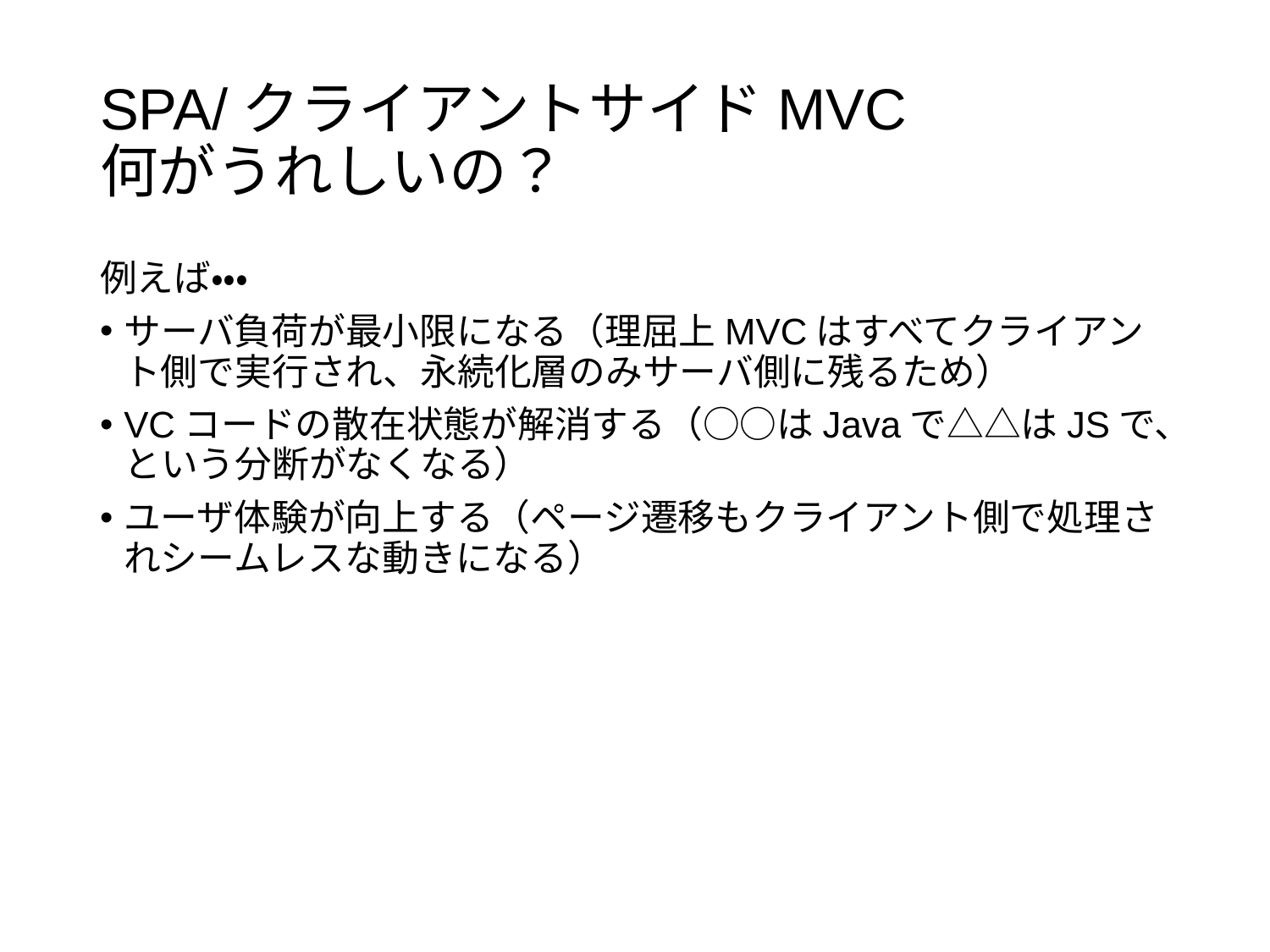

# SPA/クライアントサイドMVC 何がうれしいの？
例えば・・・
サーバ負荷が最小限になる（理屈上MVCはすべてクライアント側で実行され、永続化層のみサーバ側に残るため）
VCコードの散在状態が解消する（○○はJavaで△△はJSで、という分断がなくなる）
ユーザ体験が向上する（ページ遷移もクライアント側で処理されシームレスな動きになる）